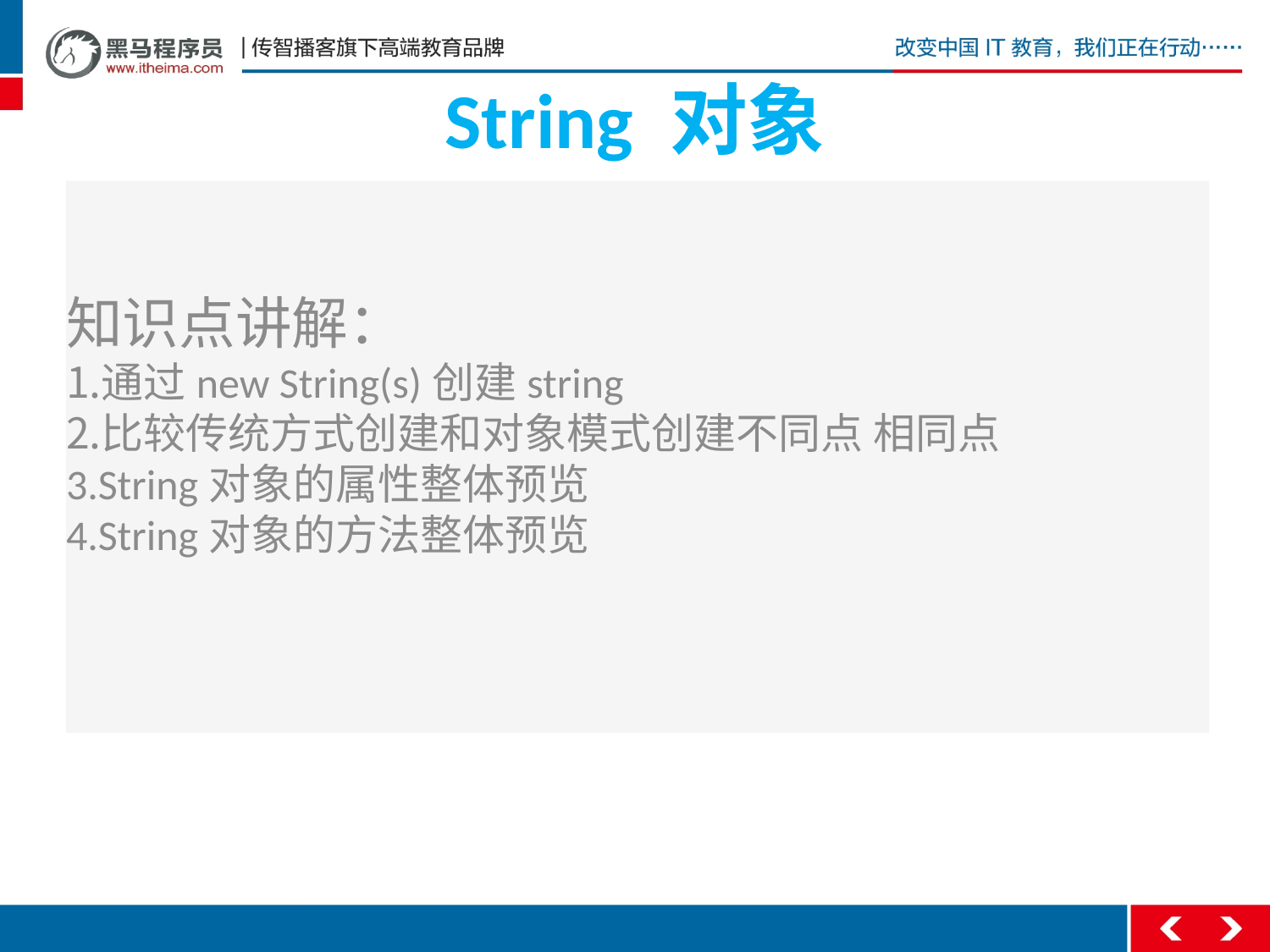

# String 对象
知识点讲解：
通过new String(s)创建string
比较传统方式创建和对象模式创建不同点 相同点
String对象的属性整体预览
String对象的方法整体预览